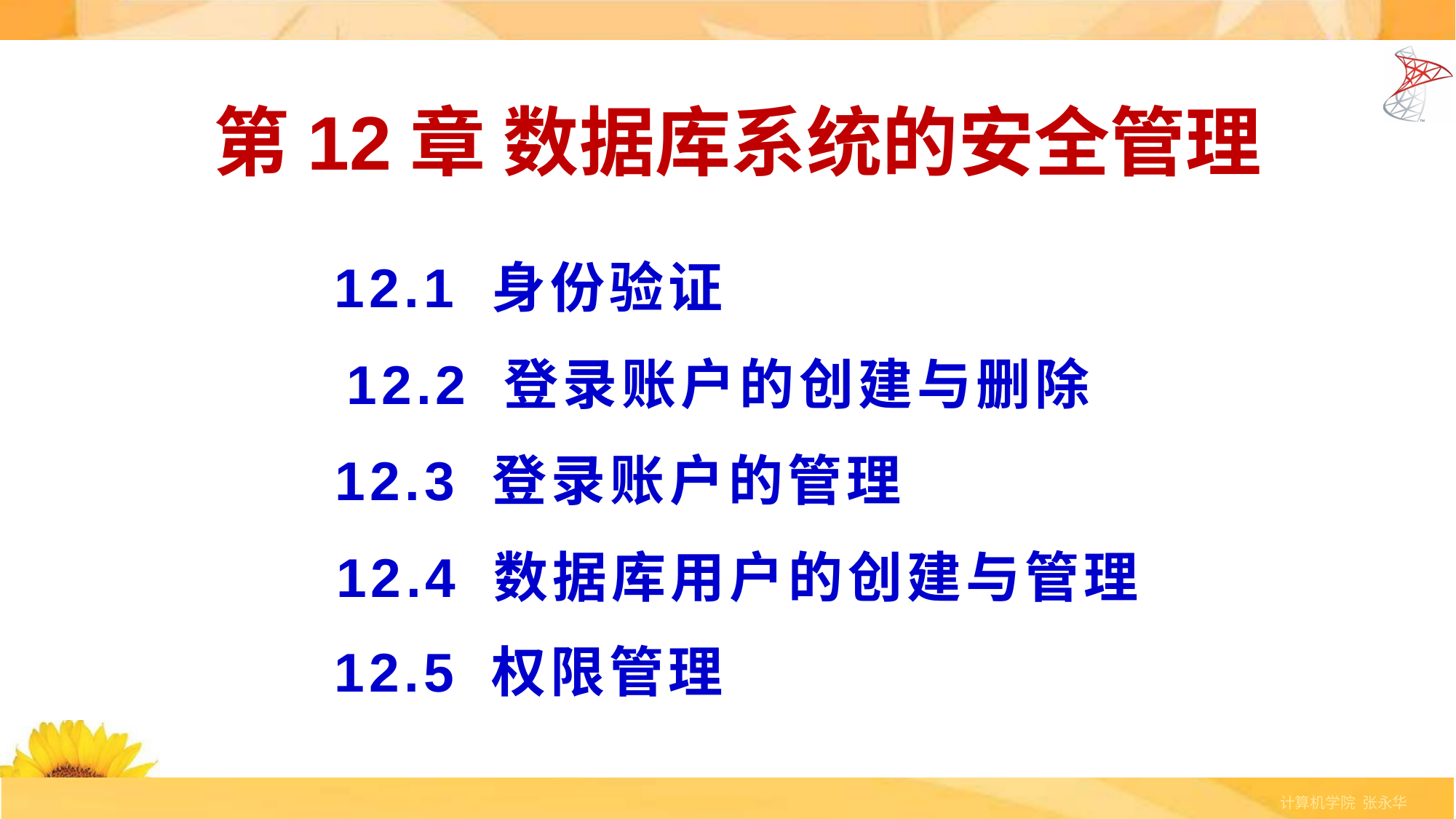

第12章 数据库系统的安全管理
12.1 身份验证
12.2 登录账户的创建与删除
12.3 登录账户的管理
12.4 数据库用户的创建与管理
12.5 权限管理